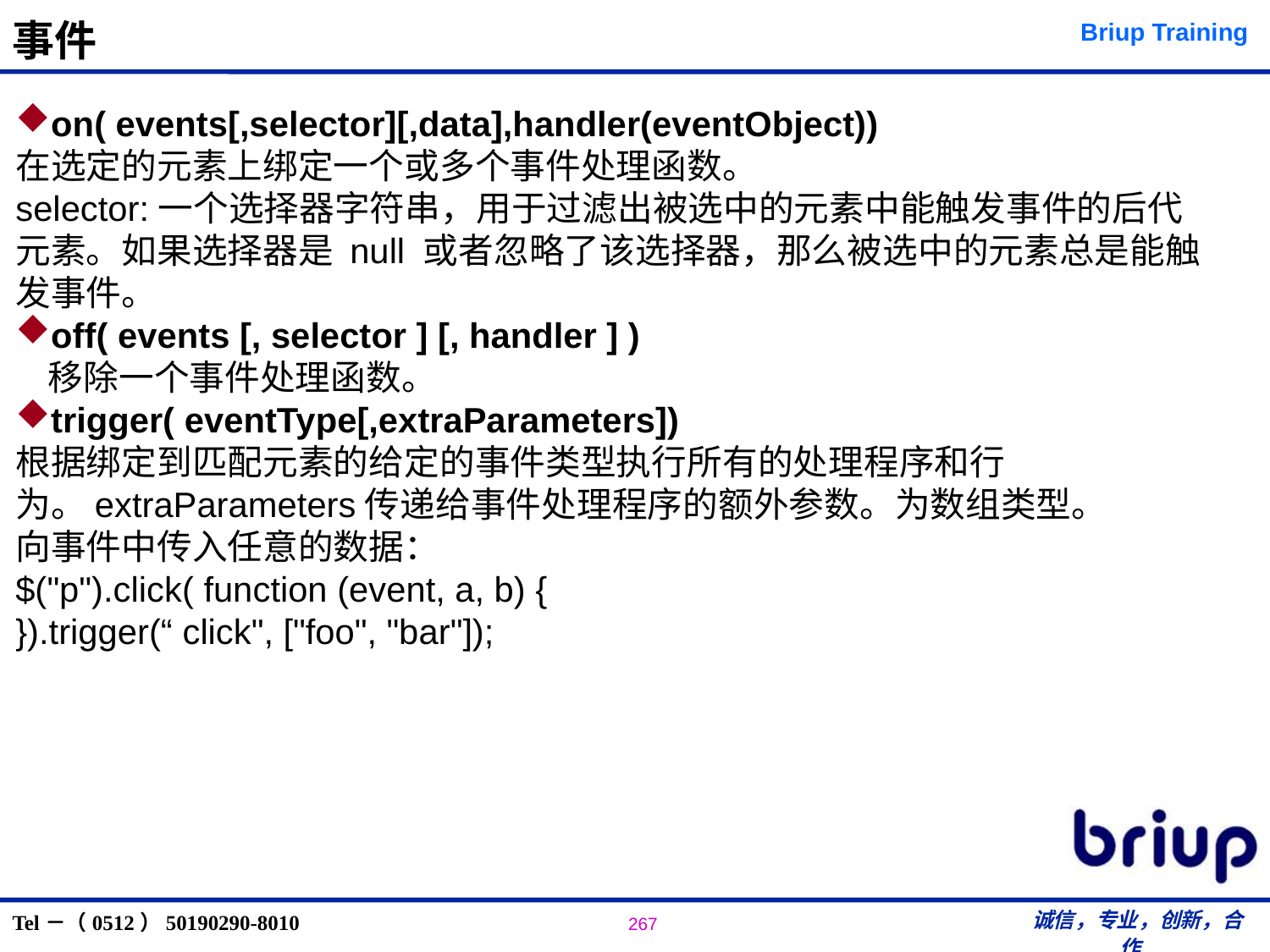

# 事件
on( events[,selector][,data],handler(eventObject))
在选定的元素上绑定一个或多个事件处理函数。
selector:一个选择器字符串，用于过滤出被选中的元素中能触发事件的后代元素。如果选择器是 null 或者忽略了该选择器，那么被选中的元素总是能触发事件。
off( events [, selector ] [, handler ] )
   移除一个事件处理函数。
trigger( eventType[,extraParameters])
根据绑定到匹配元素的给定的事件类型执行所有的处理程序和行为。extraParameters传递给事件处理程序的额外参数。为数组类型。
向事件中传入任意的数据：
$("p").click( function (event, a, b) {
}).trigger(“ click", ["foo", "bar"]);